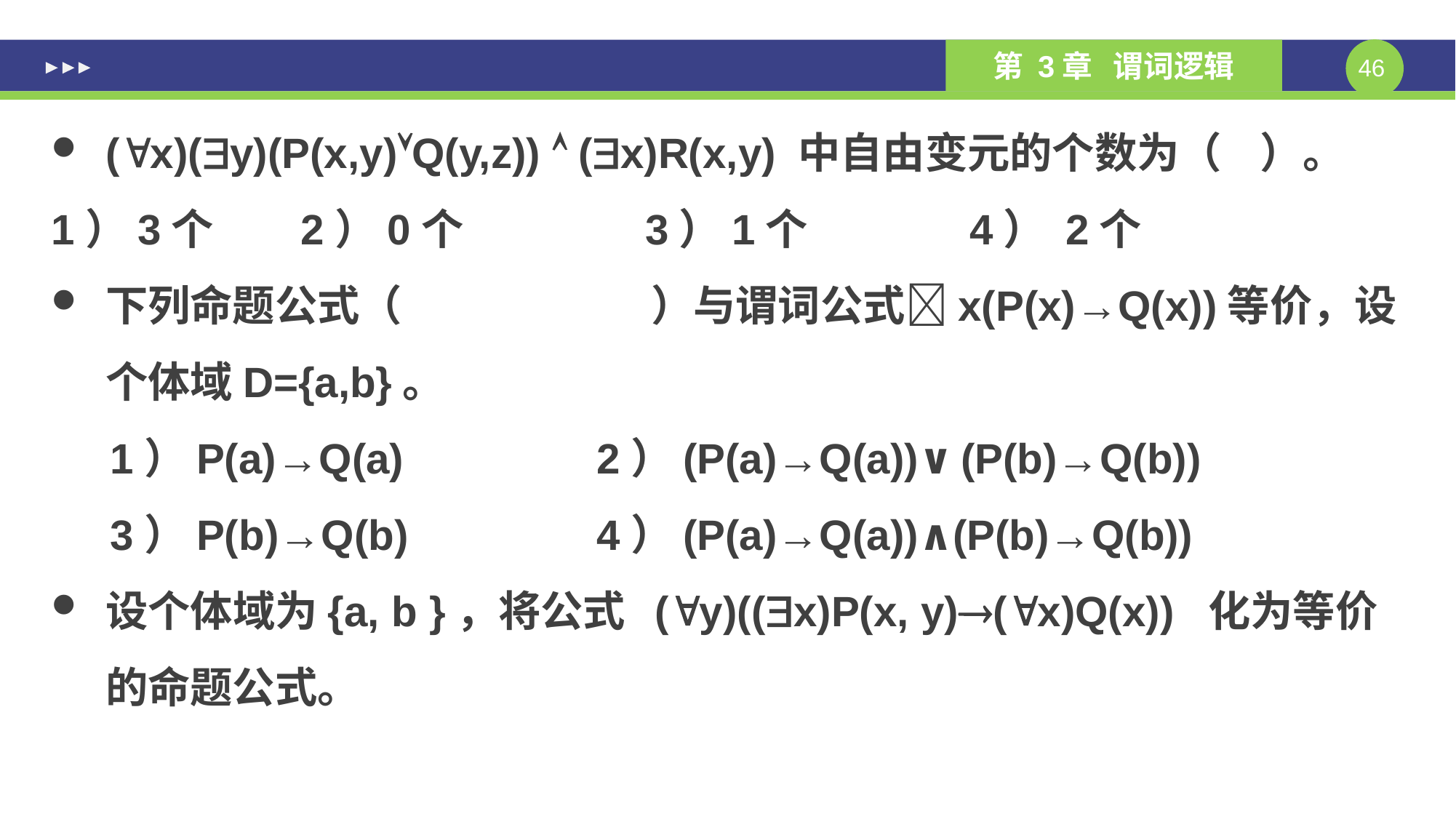

#
(∀x)(∃y)(P(x,y)∨Q(y,z)) ∧ (∃x)R(x,y) 中自由变元的个数为（    ）。
1）3个        2）0个		    3）1个	               4） 2个
下列命题公式（			）与谓词公式∀x(P(x)→Q(x))等价，设个体域D={a,b}。
     1）P(a)→Q(a)              	2）(P(a)→Q(a))∨(P(b)→Q(b))
     3）P(b)→Q(b)            	4）(P(a)→Q(a))∧(P(b)→Q(b))
设个体域为{a, b }，将公式  (∀y)((∃x)P(x, y)→(∀x)Q(x))  化为等价的命题公式。